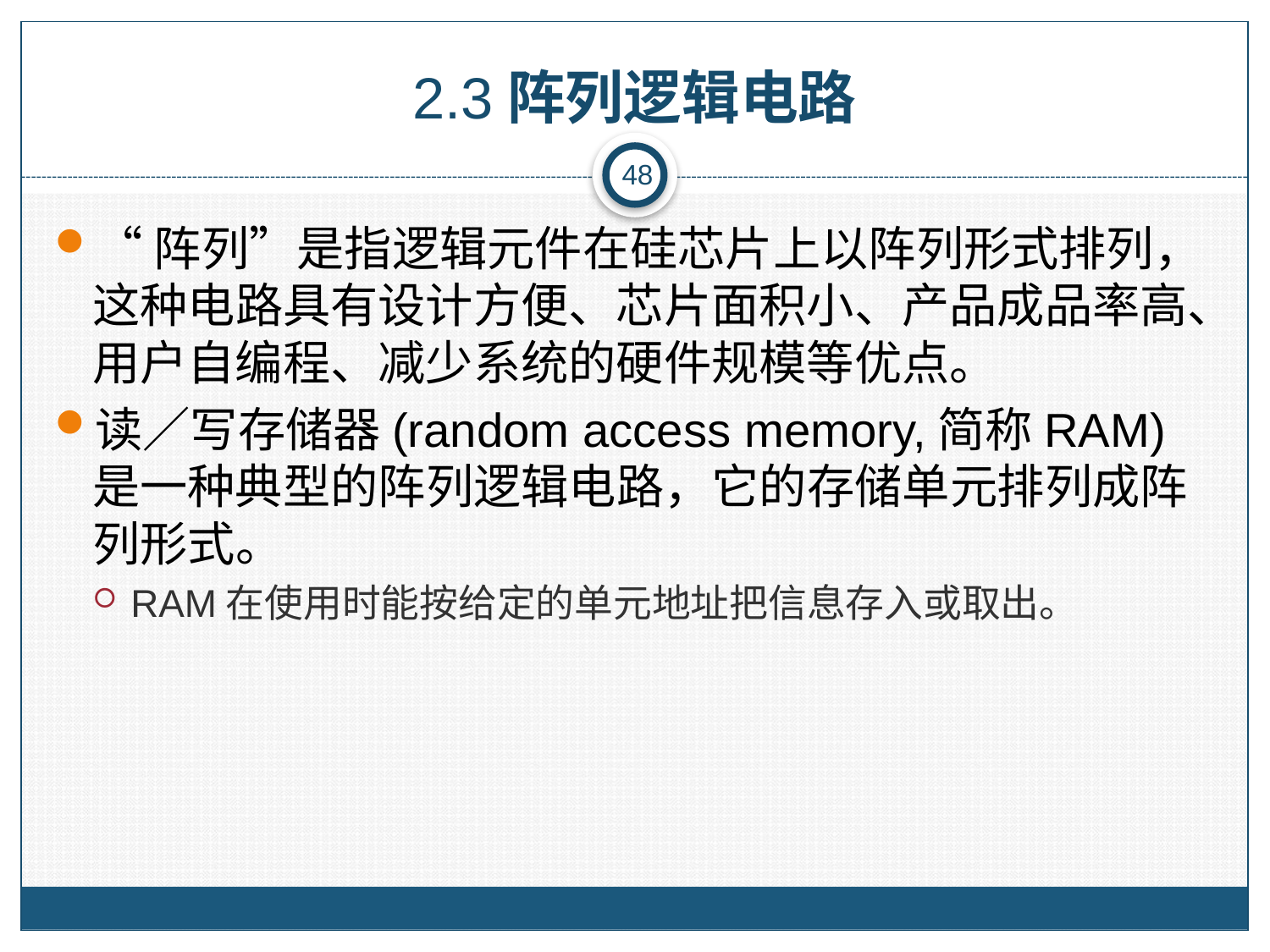

# 2.3阵列逻辑电路
48
“阵列”是指逻辑元件在硅芯片上以阵列形式排列，这种电路具有设计方便、芯片面积小、产品成品率高、用户自编程、减少系统的硬件规模等优点。
读／写存储器(random access memory,简称RAM)是一种典型的阵列逻辑电路，它的存储单元排列成阵列形式。
RAM在使用时能按给定的单元地址把信息存入或取出。